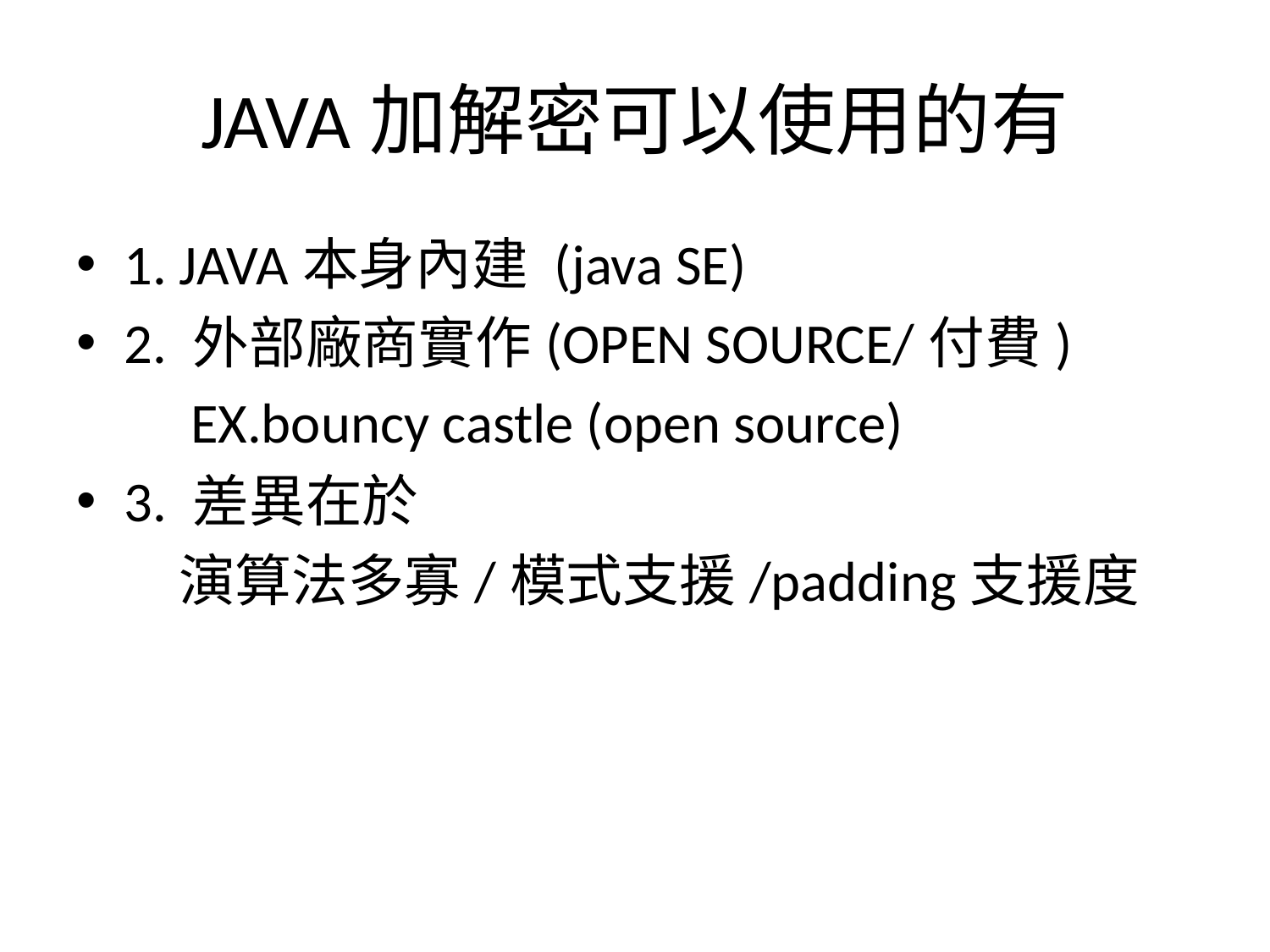

# JAVA加解密可以使用的有
1. JAVA本身內建 (java SE)
2. 外部廠商實作(OPEN SOURCE/付費)
         EX.bouncy castle (open source)
3. 差異在於
       演算法多寡/模式支援/padding支援度